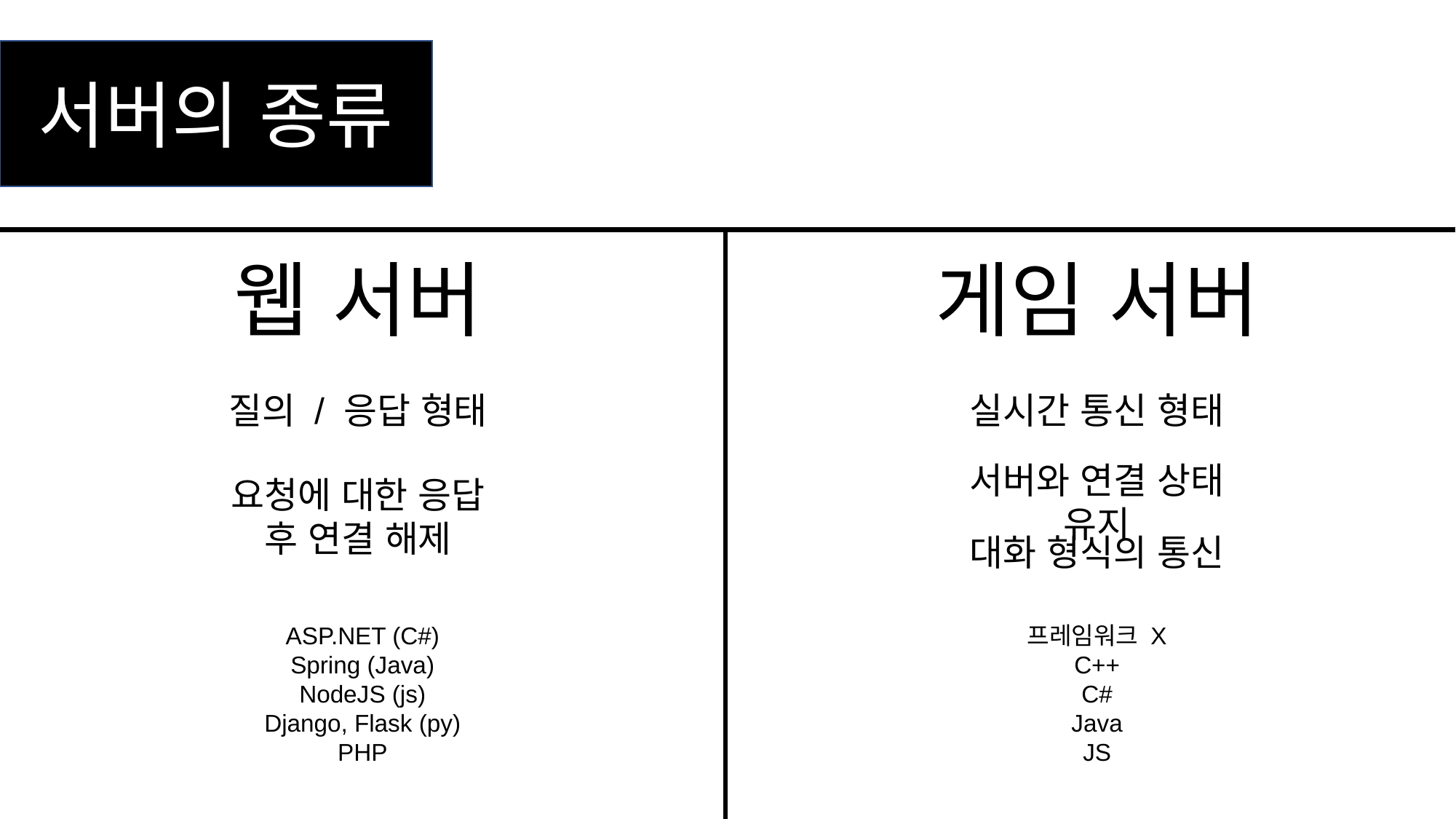

서버의 종류
웹 서버
게임 서버
질의 / 응답 형태
실시간 통신 형태
서버와 연결 상태 유지
요청에 대한 응답 후 연결 해제
대화 형식의 통신
ASP.NET (C#)
Spring (Java)
NodeJS (js)
Django, Flask (py)
PHP
프레임워크 X
C++
C#
Java
JS